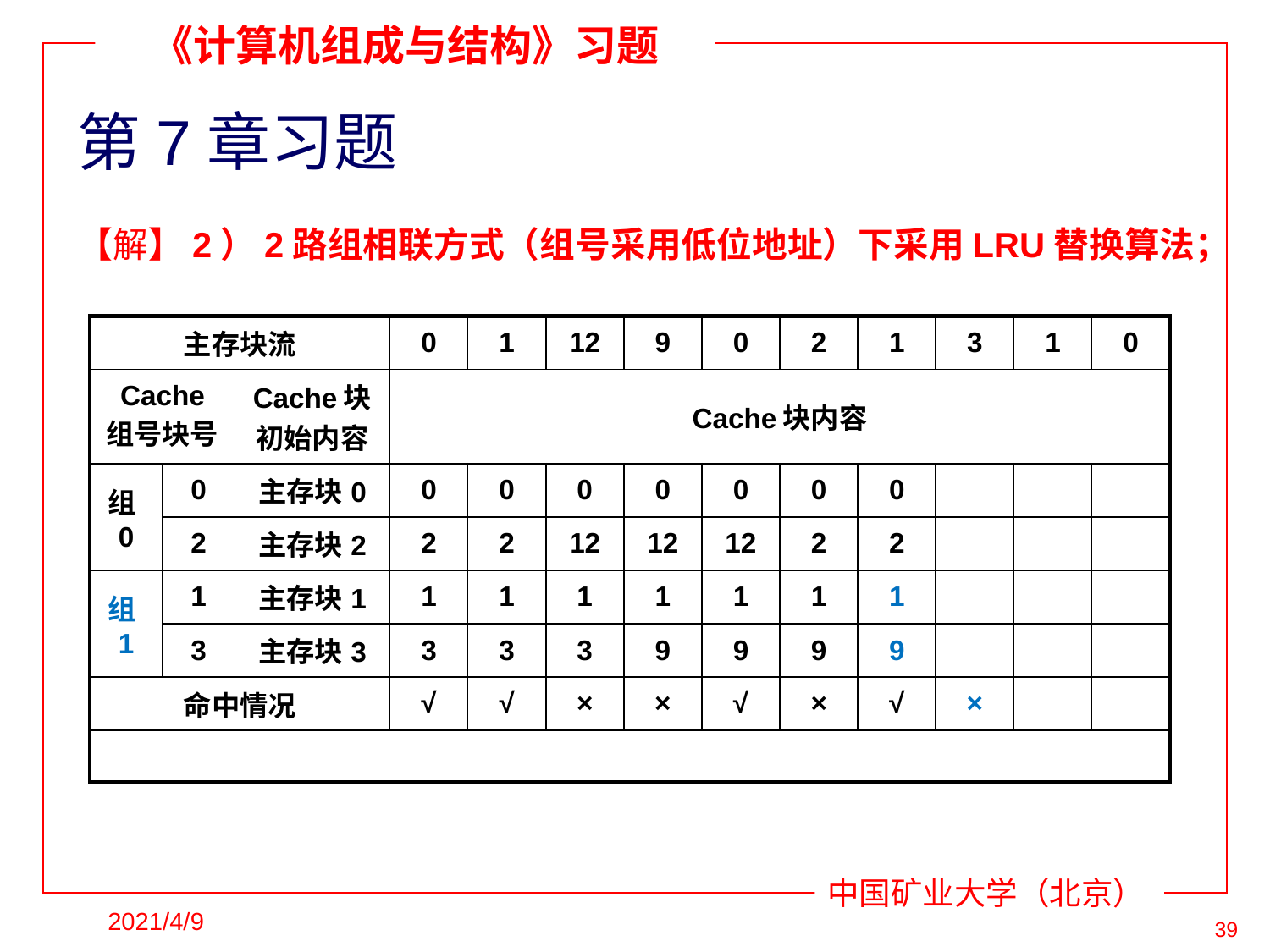

# 第7章习题
【解】2）2路组相联方式（组号采用低位地址）下采用LRU替换算法；

| 主存块流 |  |  | 0 | 1 | 12 | 9 | 0 | 2 | 1 | 3 | 1 | 0 |
| --- | --- | --- | --- | --- | --- | --- | --- | --- | --- | --- | --- | --- |
| Cache 组号块号 |  | Cache块 初始内容 | Cache块内容 |  |  |  |  |  |  |  |  |  |
| 组0 | 0 | 主存块0 | 0 | 0 | 0 | 0 | 0 | 0 | 0 |  |  |  |
|  | 2 | 主存块2 | 2 | 2 | 12 | 12 | 12 | 2 | 2 |  |  |  |
| 组1 | 1 | 主存块1 | 1 | 1 | 1 | 1 | 1 | 1 | 1 |  |  |  |
|  | 3 | 主存块3 | 3 | 3 | 3 | 9 | 9 | 9 | 9 |  |  |  |
| 命中情况 |  |  | √ | √ | × | × | √ | × | √ | × |  |  |
|  |  |  |  |  |  |  |  |  |  |  |  |  |
2021/4/9